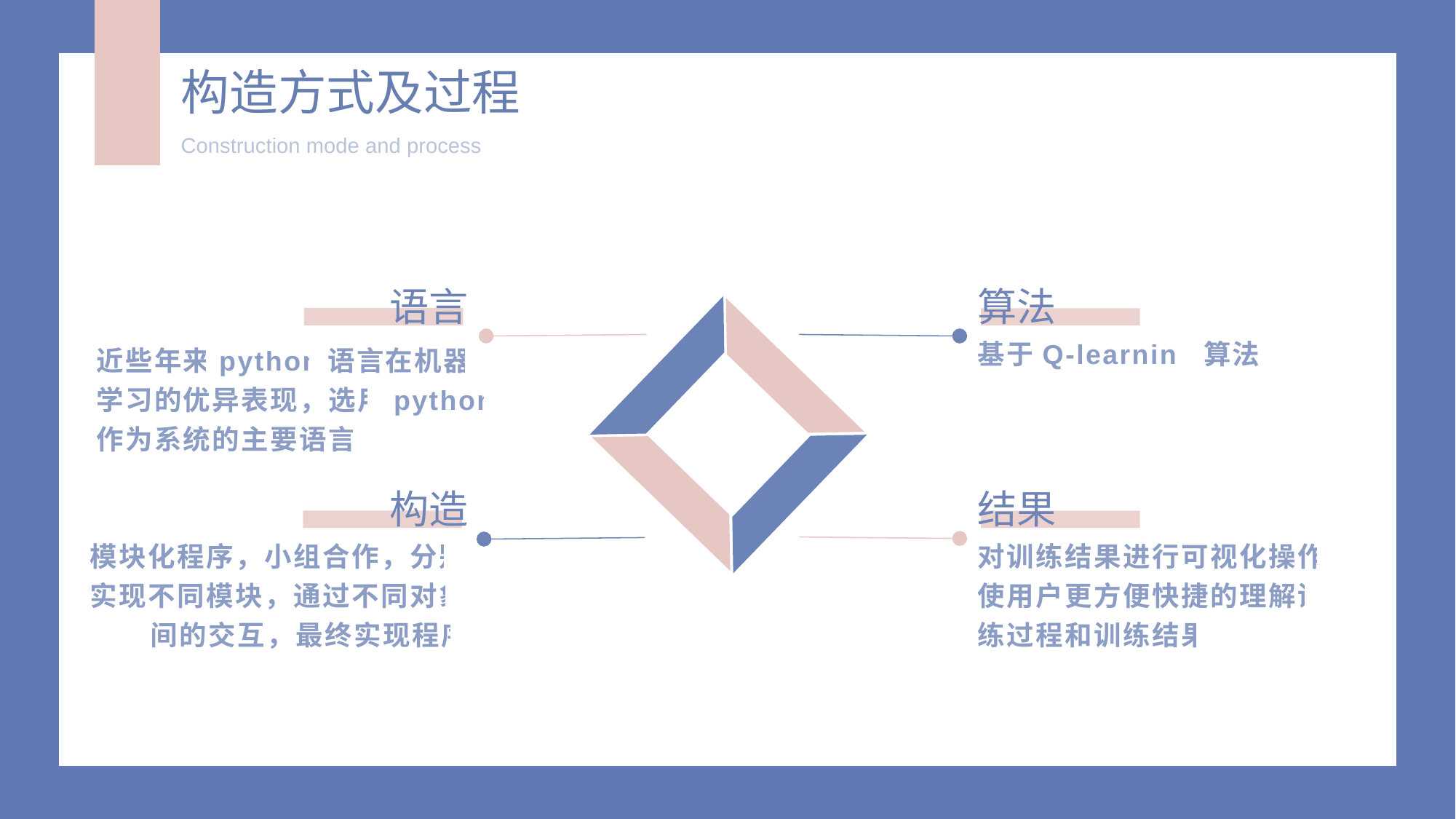

构造方式及过程
Construction mode and process

语言
算法
基于Q-learning算法

近些年来python语言在机器学习的优异表现，选用python作为系统的主要语言。

构造
结果
模块化程序，小组合作，分别实现不同模块，通过不同对象间的交互，最终实现程序
对训练结果进行可视化操作，使用户更方便快捷的理解训练过程和训练结果